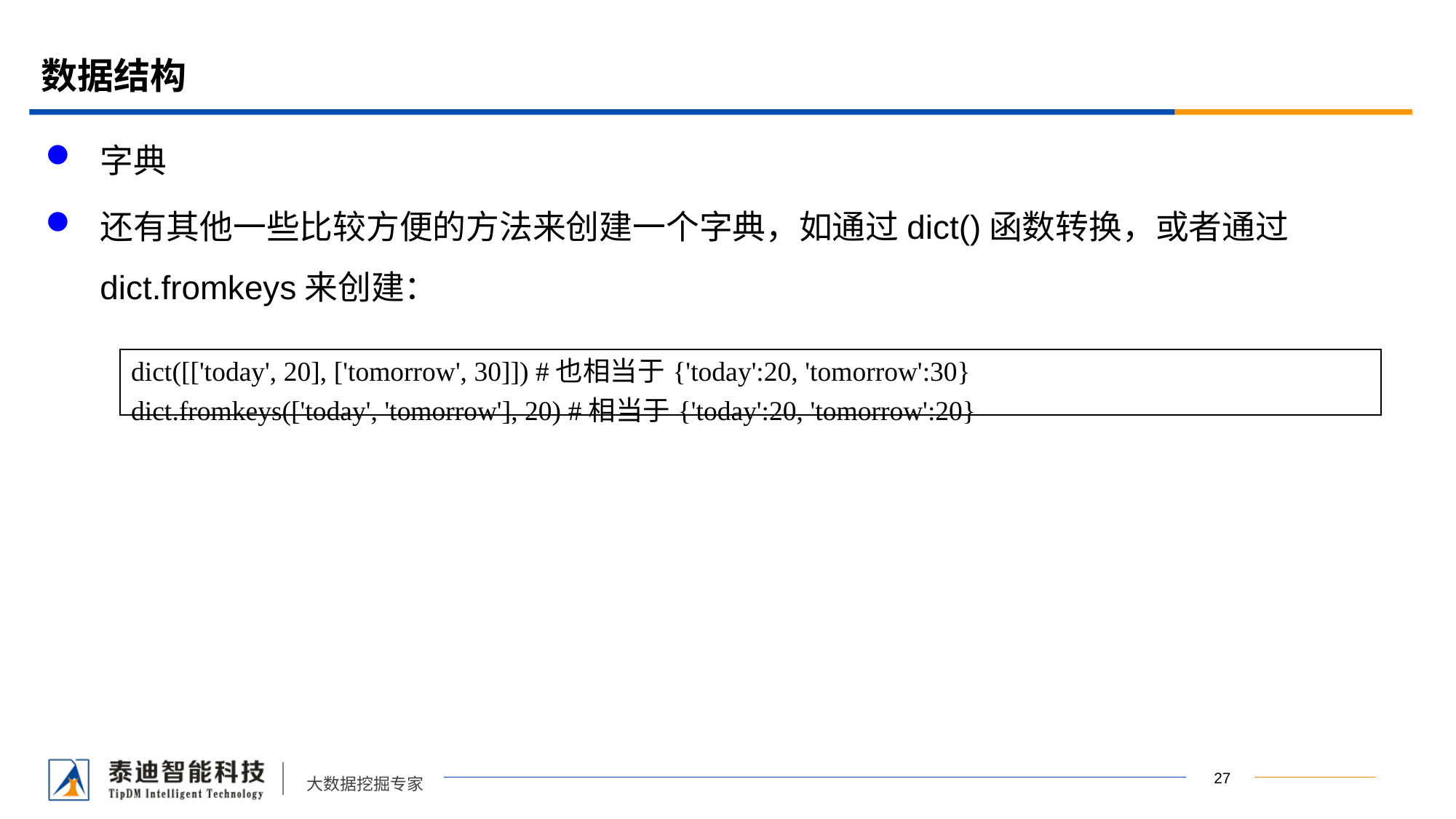

# 数据结构
字典
还有其他一些比较方便的方法来创建一个字典，如通过dict()函数转换，或者通过dict.fromkeys来创建：
| dict([['today', 20], ['tomorrow', 30]]) #也相当于{'today':20, 'tomorrow':30} dict.fromkeys(['today', 'tomorrow'], 20) #相当于{'today':20, 'tomorrow':20} |
| --- |